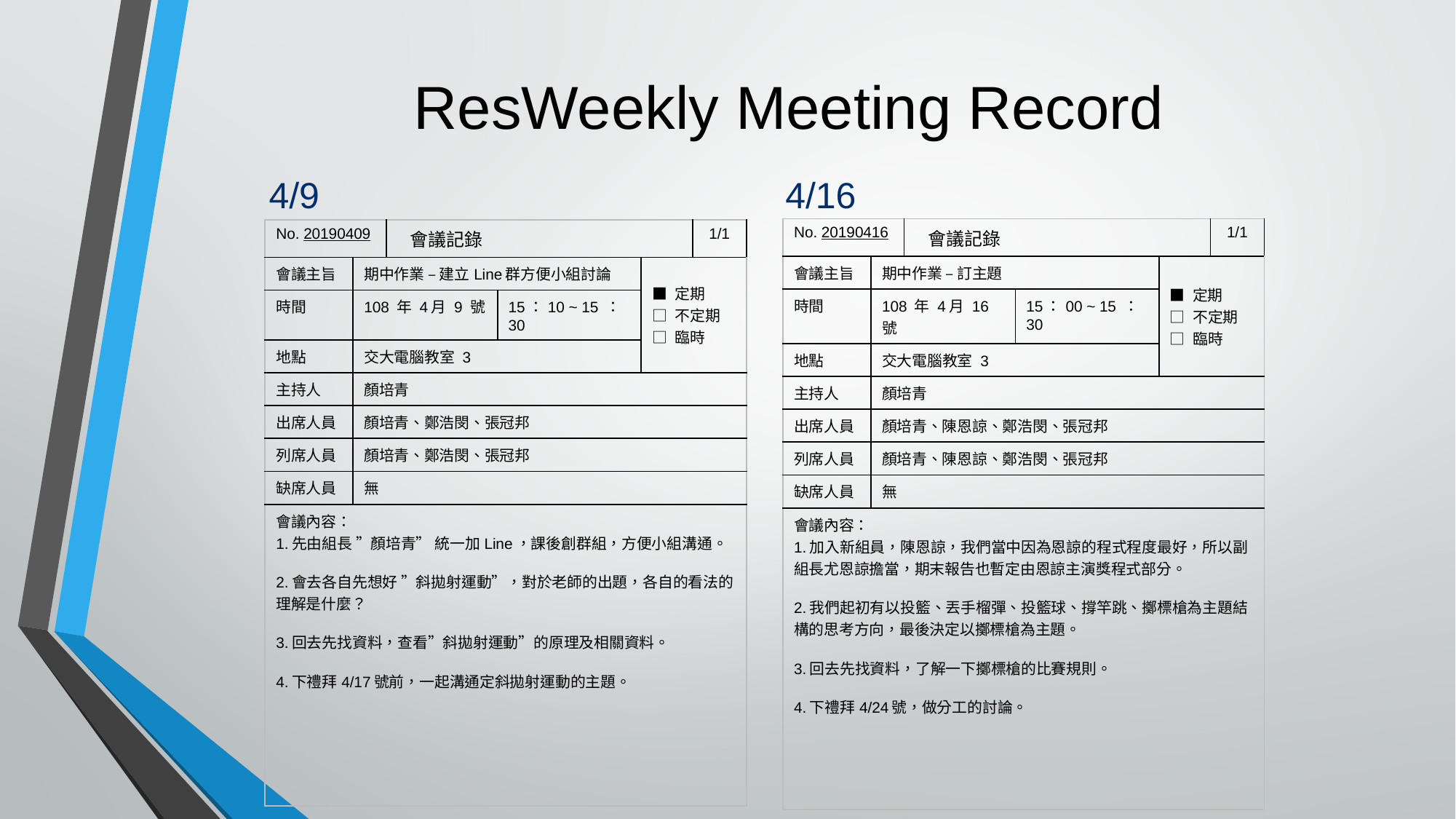

# ResWeekly Meeting Record
4/9
4/16
| No. 20190416 |  | 會議記錄 |  |  | 1/1 |
| --- | --- | --- | --- | --- | --- |
| 會議主旨 | 期中作業 – 訂主題 |  |  | ■ 定期 □ 不定期 □ 臨時 |  |
| 時間 | 108 年 4月 16 號 |  | 15：00 ~ 15 ：30 |  |  |
| 地點 | 交大電腦教室 3 |  |  |  |  |
| 主持人 | 顏培青 |  |  |  |  |
| 出席人員 | 顏培青、陳恩諒、鄭浩閔、張冠邦 |  |  |  |  |
| 列席人員 | 顏培青、陳恩諒、鄭浩閔、張冠邦 |  |  |  |  |
| 缺席人員 | 無 |  |  |  |  |
| 會議內容： 1.加入新組員，陳恩諒，我們當中因為恩諒的程式程度最好，所以副組長尤恩諒擔當，期末報告也暫定由恩諒主演獎程式部分。 2.我們起初有以投籃、丟手榴彈、投籃球、撐竿跳、擲標槍為主題結構的思考方向，最後決定以擲標槍為主題。 3.回去先找資料，了解一下擲標槍的比賽規則。 4.下禮拜4/24號，做分工的討論。 |  |  |  |  |  |
| No. 20190409 |  | 會議記錄 |  |  | 1/1 |
| --- | --- | --- | --- | --- | --- |
| 會議主旨 | 期中作業 – 建立Line群方便小組討論 |  |  | ■ 定期 □ 不定期 □ 臨時 |  |
| 時間 | 108 年 4月 9 號 |  | 15：10 ~ 15 ：30 |  |  |
| 地點 | 交大電腦教室 3 |  |  |  |  |
| 主持人 | 顏培青 |  |  |  |  |
| 出席人員 | 顏培青、鄭浩閔、張冠邦 |  |  |  |  |
| 列席人員 | 顏培青、鄭浩閔、張冠邦 |  |  |  |  |
| 缺席人員 | 無 |  |  |  |  |
| 會議內容： 1.先由組長 ”顏培青” 統一加Line，課後創群組，方便小組溝通。 2.會去各自先想好 ”斜拋射運動”，對於老師的出題，各自的看法的理解是什麼？ 3.回去先找資料，查看”斜拋射運動”的原理及相關資料。 4.下禮拜4/17號前，一起溝通定斜拋射運動的主題。 |  |  |  |  |  |